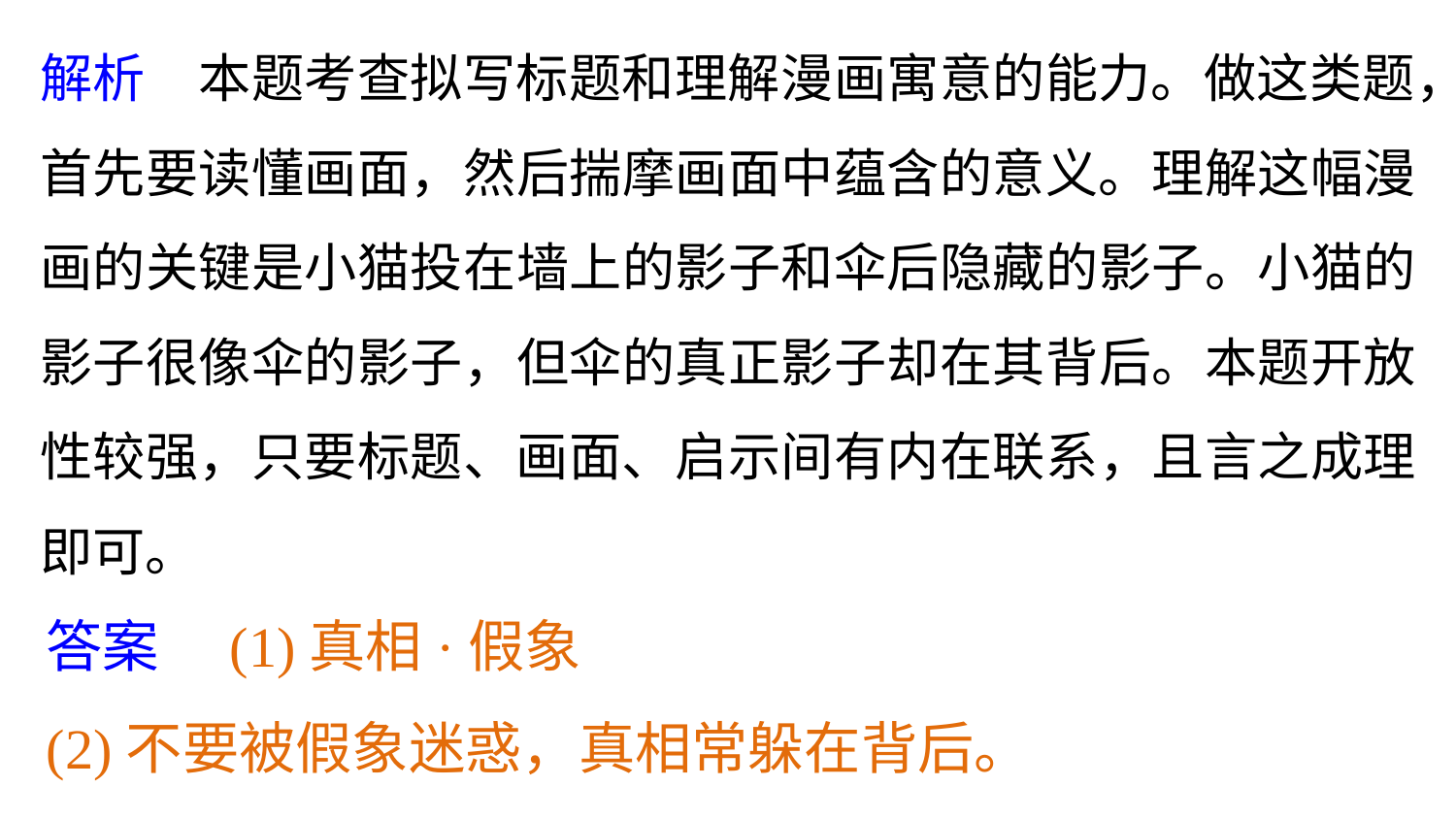

解析　本题考查拟写标题和理解漫画寓意的能力。做这类题，首先要读懂画面，然后揣摩画面中蕴含的意义。理解这幅漫画的关键是小猫投在墙上的影子和伞后隐藏的影子。小猫的影子很像伞的影子，但伞的真正影子却在其背后。本题开放性较强，只要标题、画面、启示间有内在联系，且言之成理即可。
答案　(1)真相·假象
(2)不要被假象迷惑，真相常躲在背后。